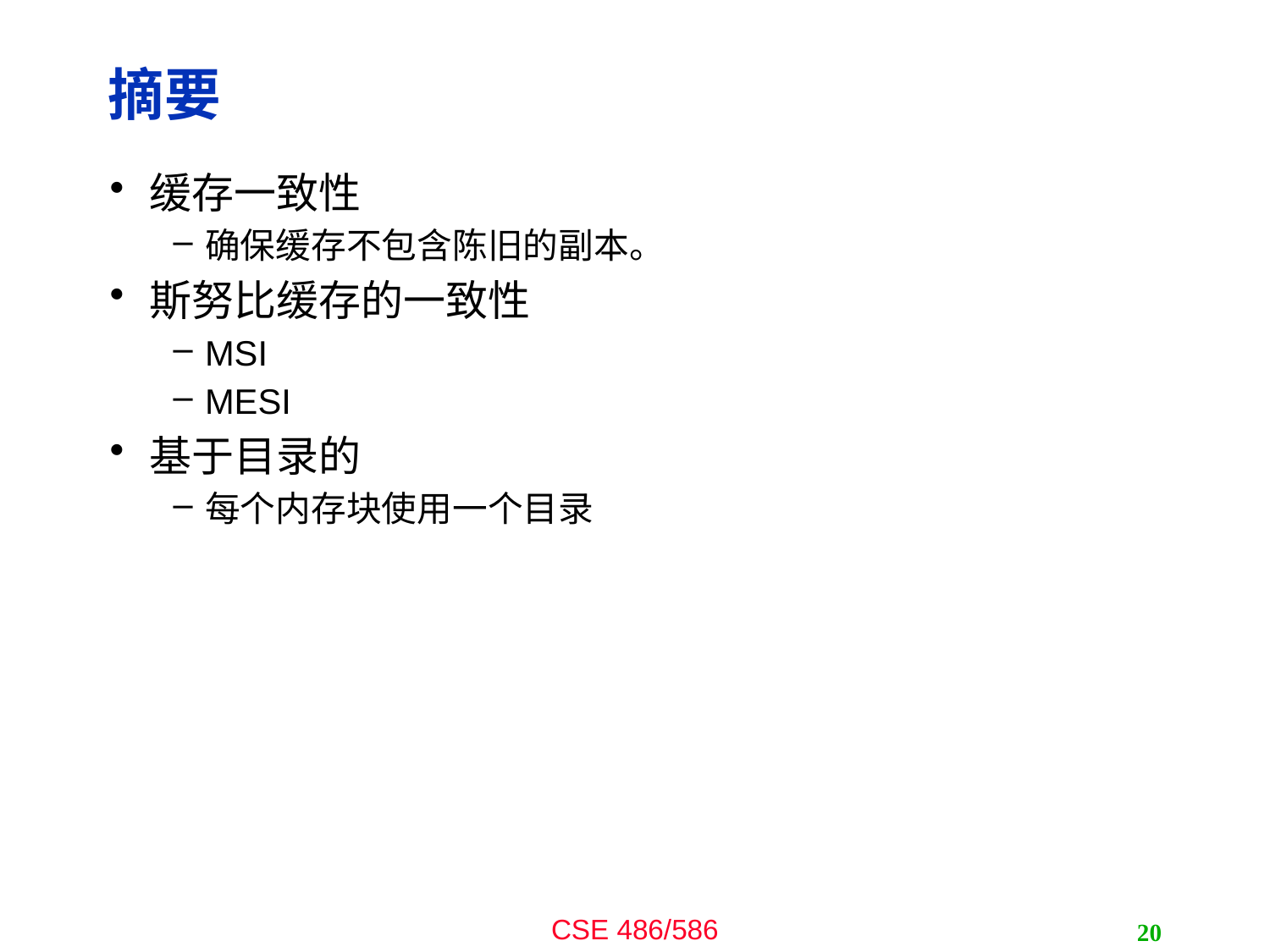

# 摘要
缓存一致性
确保缓存不包含陈旧的副本。
斯努比缓存的一致性
MSI
MESI
基于目录的
每个内存块使用一个目录
20